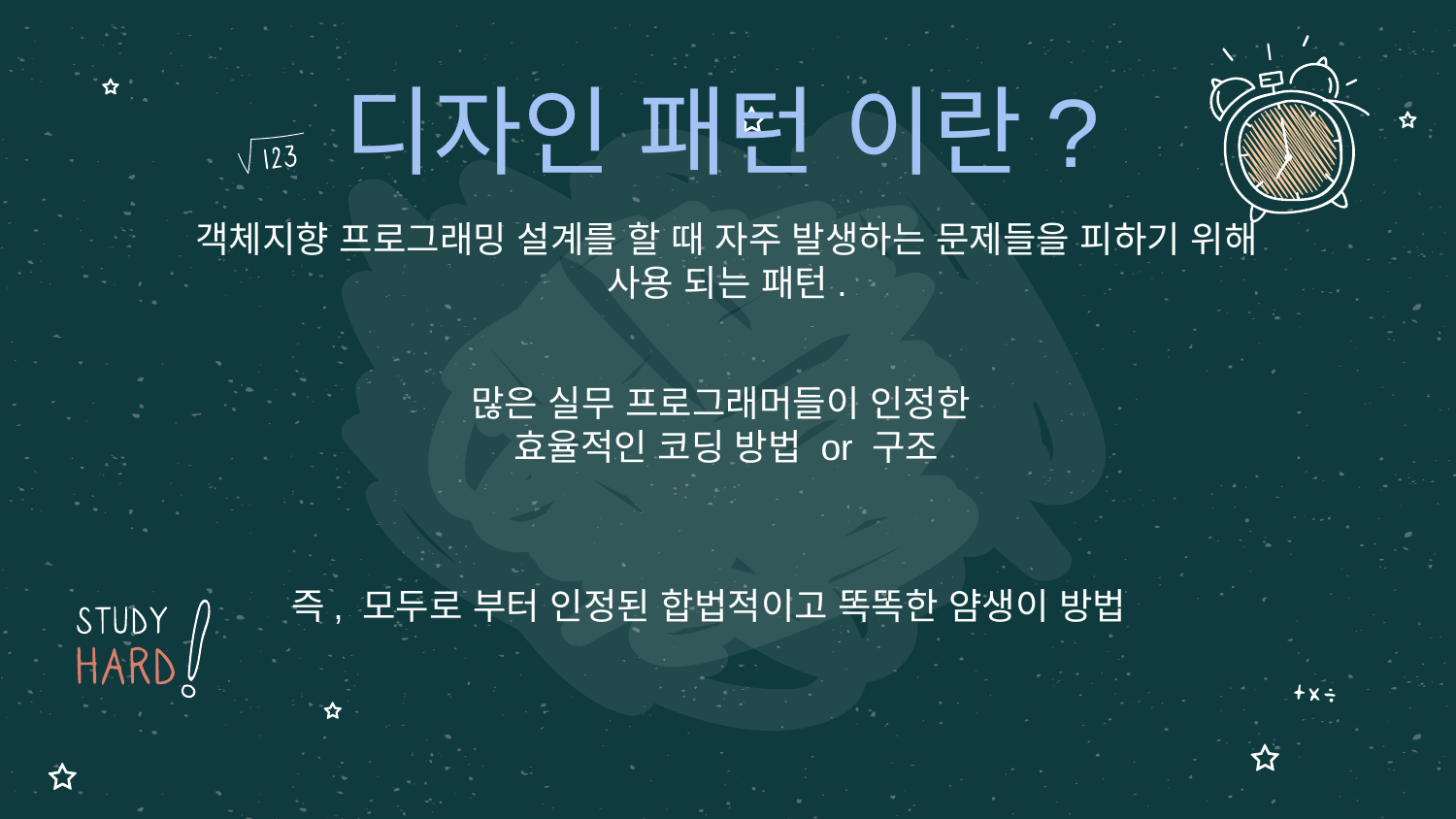

# 디자인 패턴 이란?

객체지향 프로그래밍 설계를 할 때 자주 발생하는 문제들을 피하기 위해 사용 되는 패턴.
많은 실무 프로그래머들이 인정한
효율적인 코딩 방법 or 구조
즉, 모두로 부터 인정된 합법적이고 똑똑한 얌생이 방법